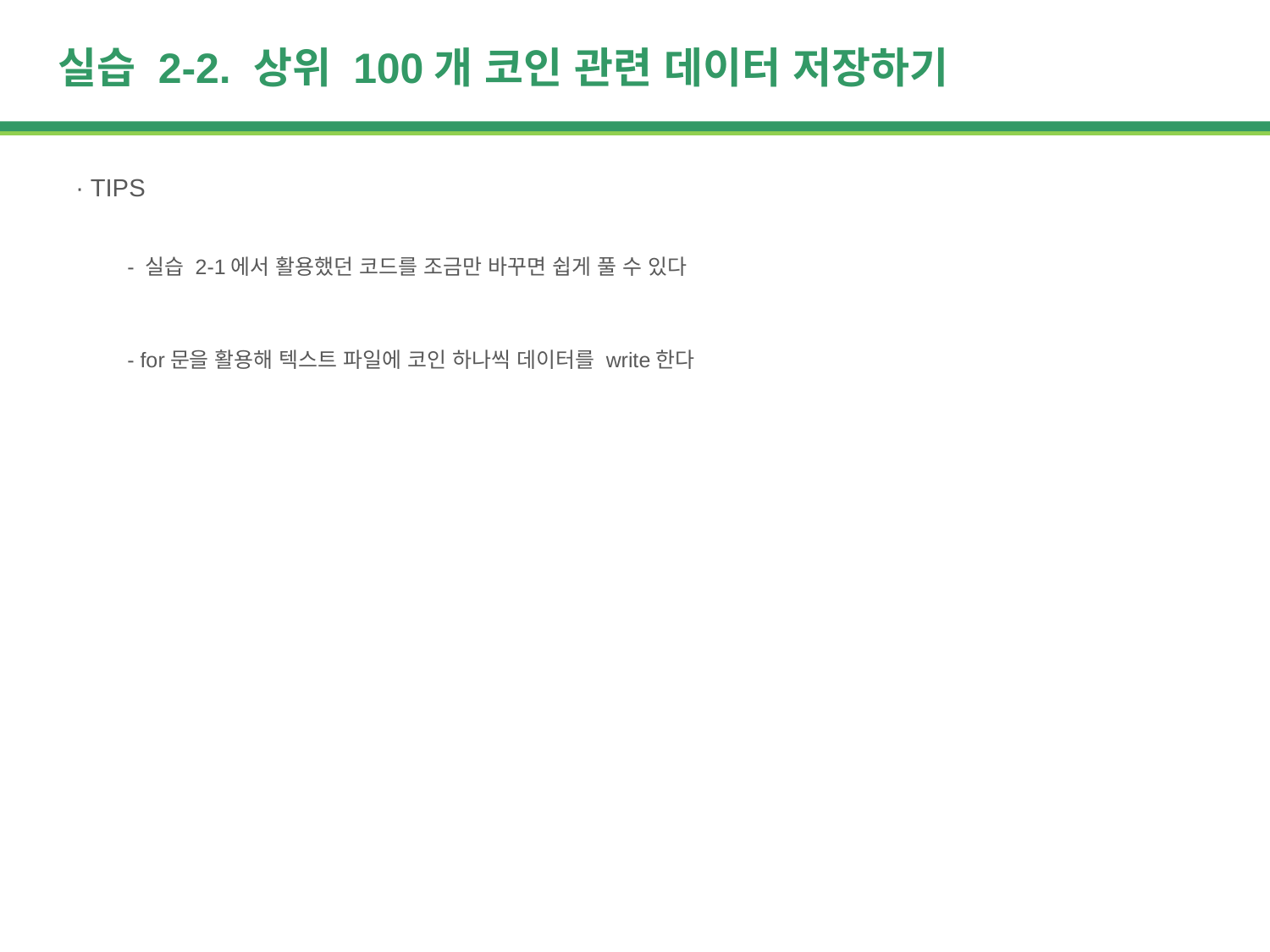

실습 2-2. 상위 100개 코인 관련 데이터 저장하기

∙ TIPS
- 실습 2-1에서 활용했던 코드를 조금만 바꾸면 쉽게 풀 수 있다
- for문을 활용해 텍스트 파일에 코인 하나씩 데이터를 write한다